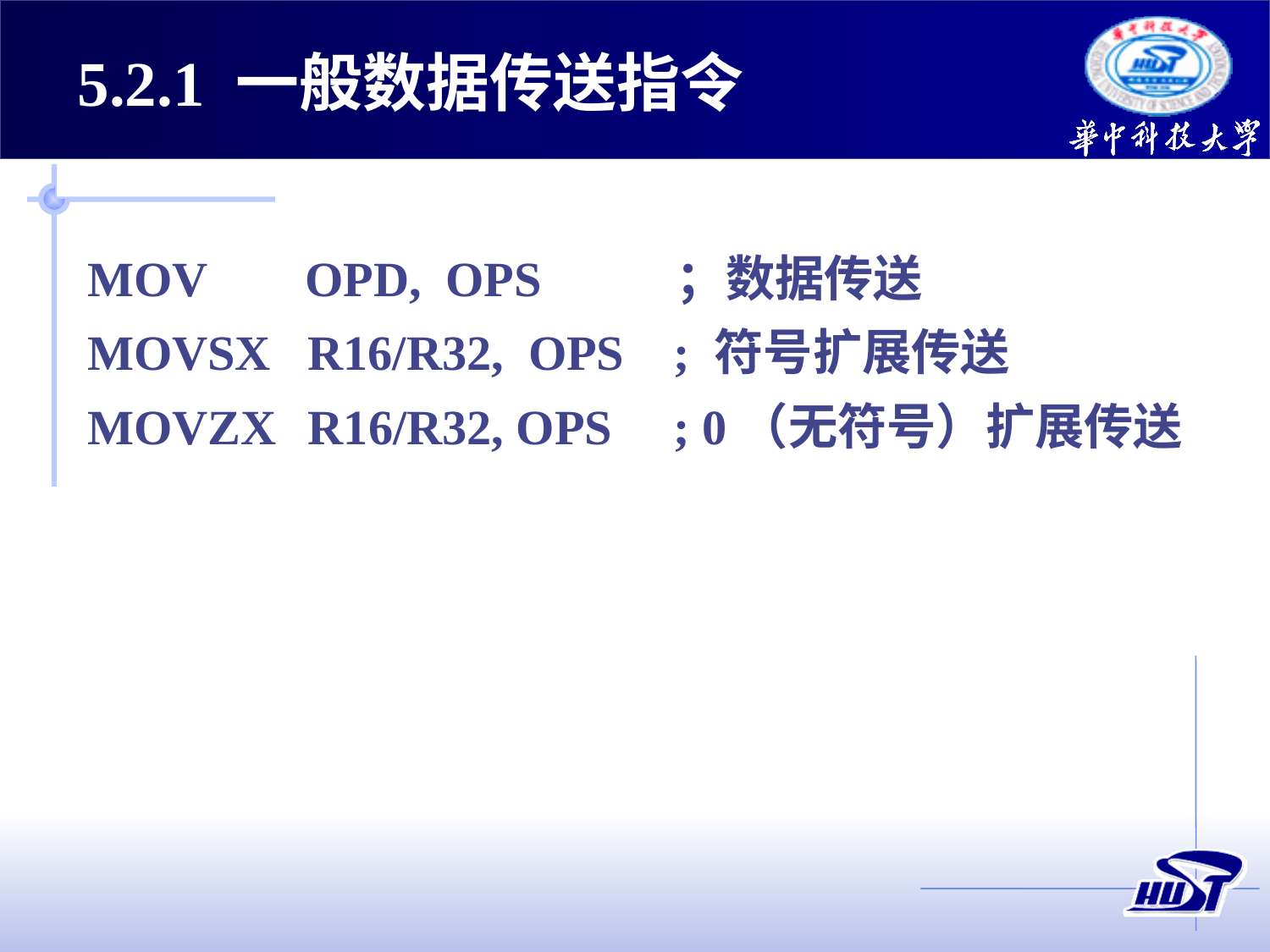

5.2.1 一般数据传送指令
MOV        OPD,  OPS          ；数据传送
MOVSX   R16/R32,  OPS    ; 符号扩展传送
MOVZX   R16/R32, OPS     ; 0（无符号）扩展传送